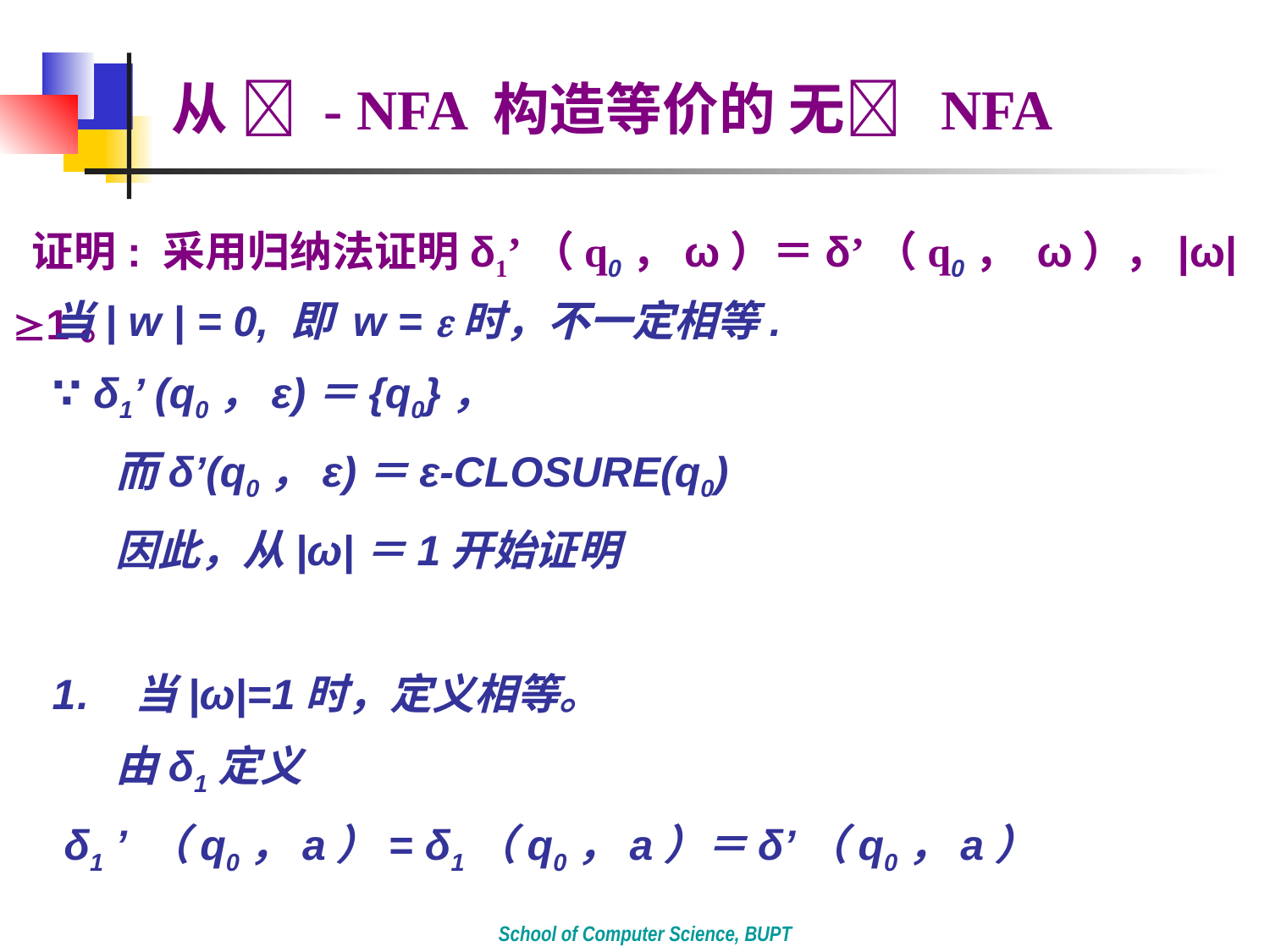

从 ε - NFA 构造等价的 无ε  NFA
 证明: 采用归纳法证明δ1’（q0，ω）＝δ’（q0， ω），|ω|≥1。
当| w | = 0, 即 w = ε时，不一定相等.
∵ δ1’ (q0，ε)＝{q0}，
	而δ’(q0，ε)＝ε-CLOSURE(q0)
	因此，从|ω|＝1开始证明

 当|ω|=1时，定义相等。
   	由δ1定义
 δ1 ’ （q0，a）= δ1（q0，a）＝δ’（q0，a）

School of Computer Science, BUPT
16